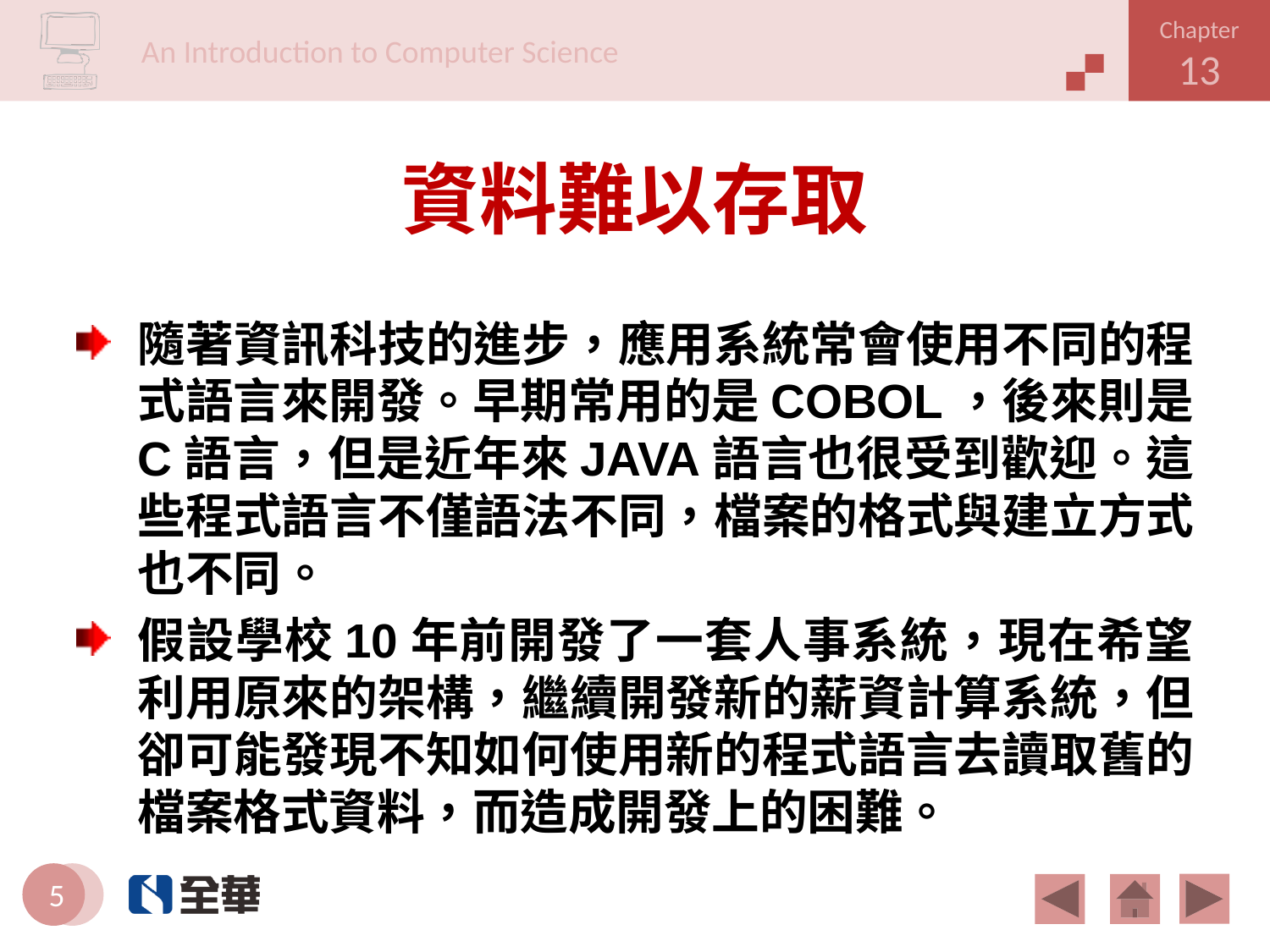

# 資料難以存取
隨著資訊科技的進步，應用系統常會使用不同的程式語言來開發。早期常用的是COBOL，後來則是C語言，但是近年來JAVA語言也很受到歡迎。這些程式語言不僅語法不同，檔案的格式與建立方式也不同。
假設學校10年前開發了一套人事系統，現在希望利用原來的架構，繼續開發新的薪資計算系統，但卻可能發現不知如何使用新的程式語言去讀取舊的檔案格式資料，而造成開發上的困難。